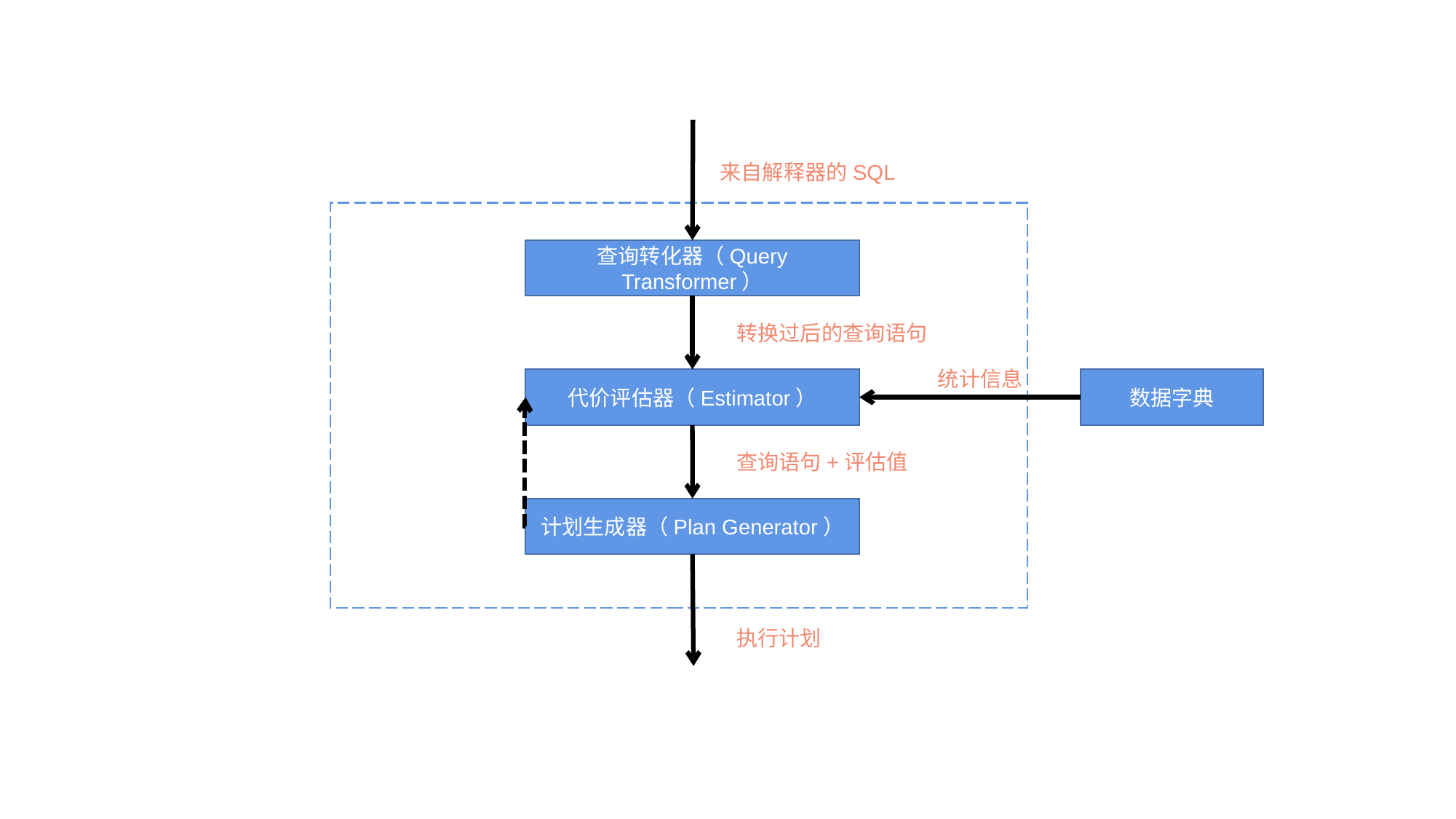

来自解释器的SQL

查询转化器（Query Transformer）
转换过后的查询语句
统计信息
代价评估器（Estimator）
数据字典
查询语句+评估值
计划生成器（Plan Generator）
执行计划